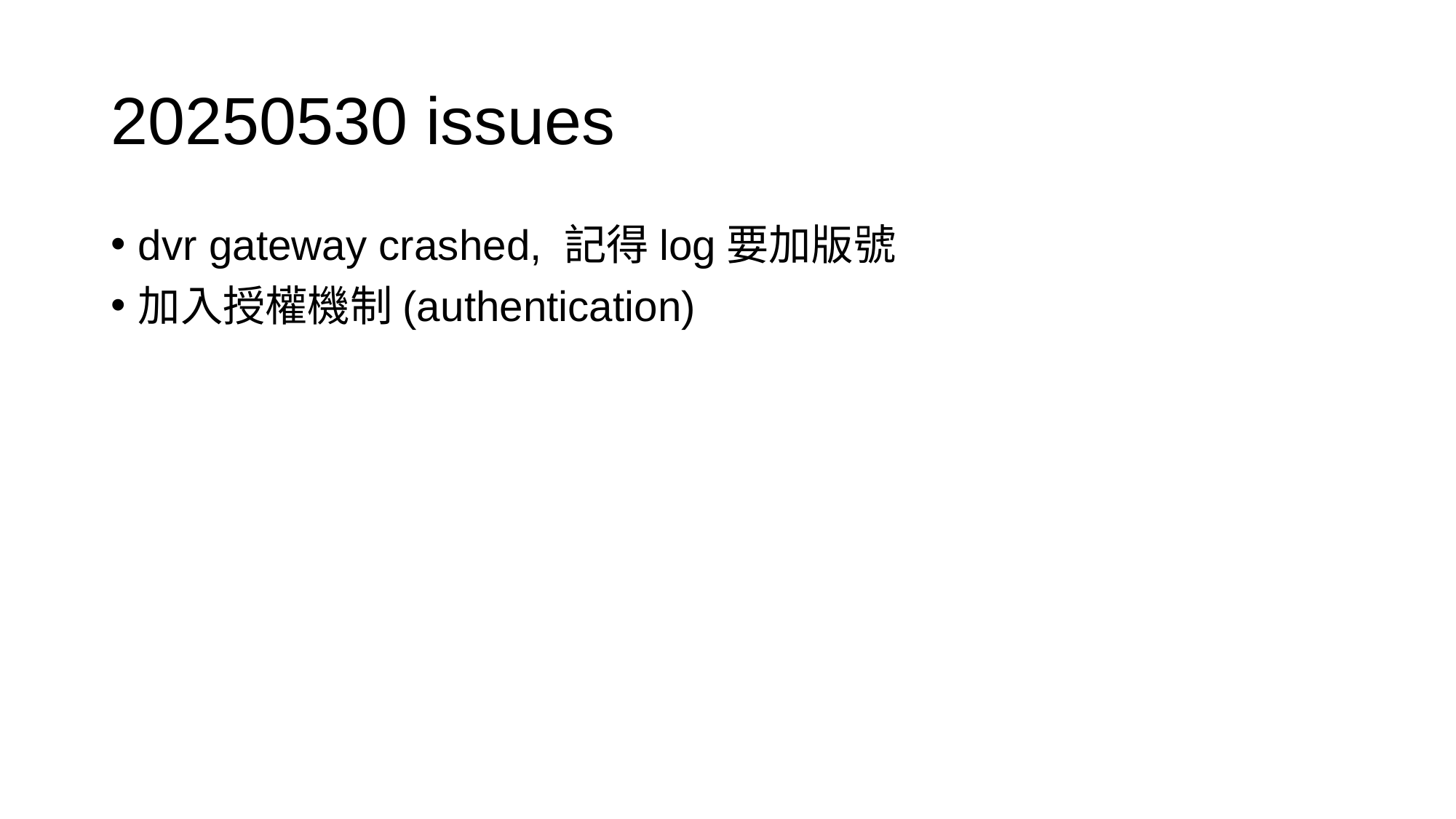

# 20250530 issues
dvr gateway crashed, 記得log要加版號
加入授權機制(authentication)